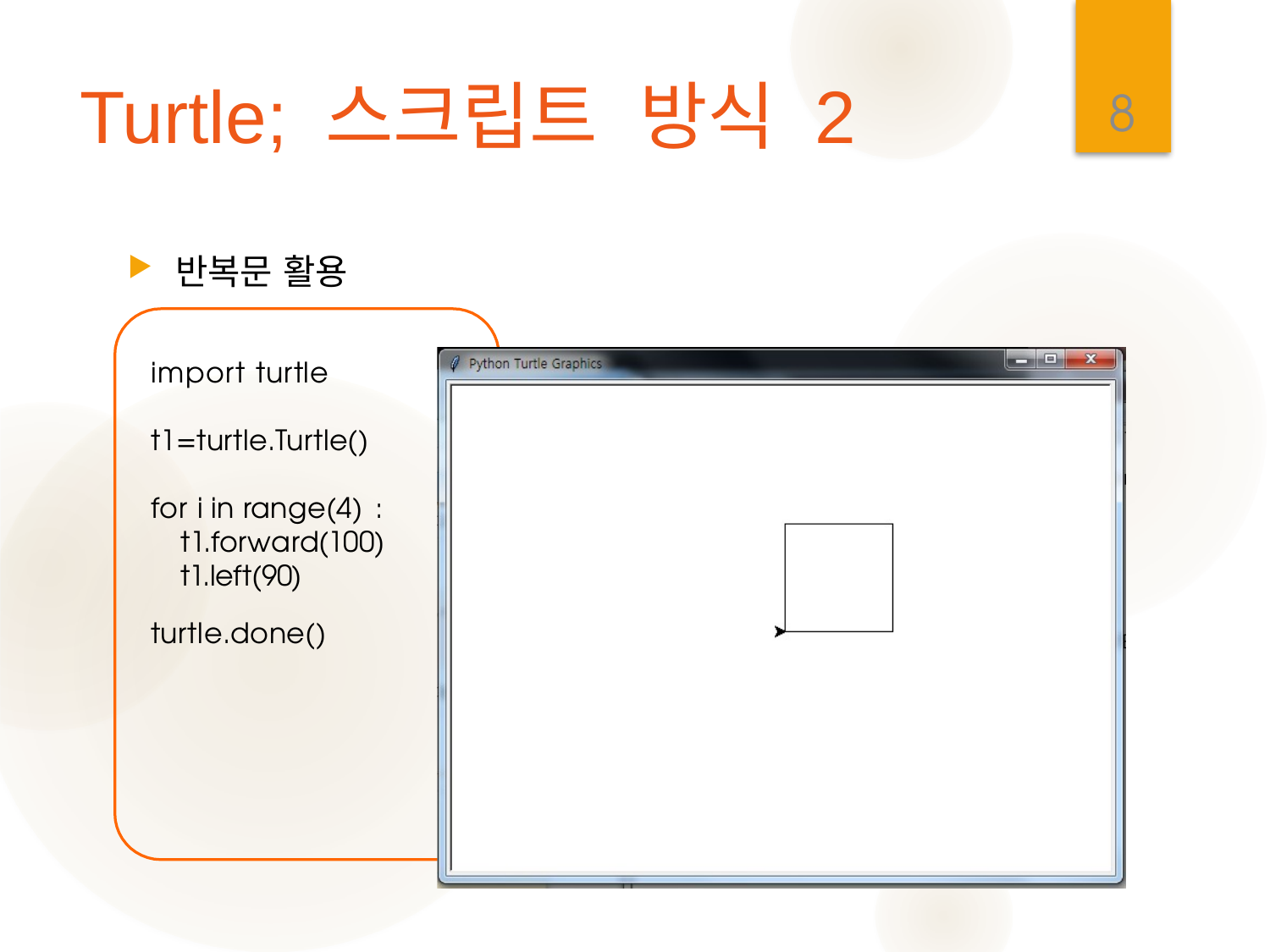

8
# Turtle; 스크립트  방식 2
반복문 활용

import turtle
t1=turtle.Turtle()
for i in range(4) :
t1.forward(100)  t1.left(90)

turtle.done()